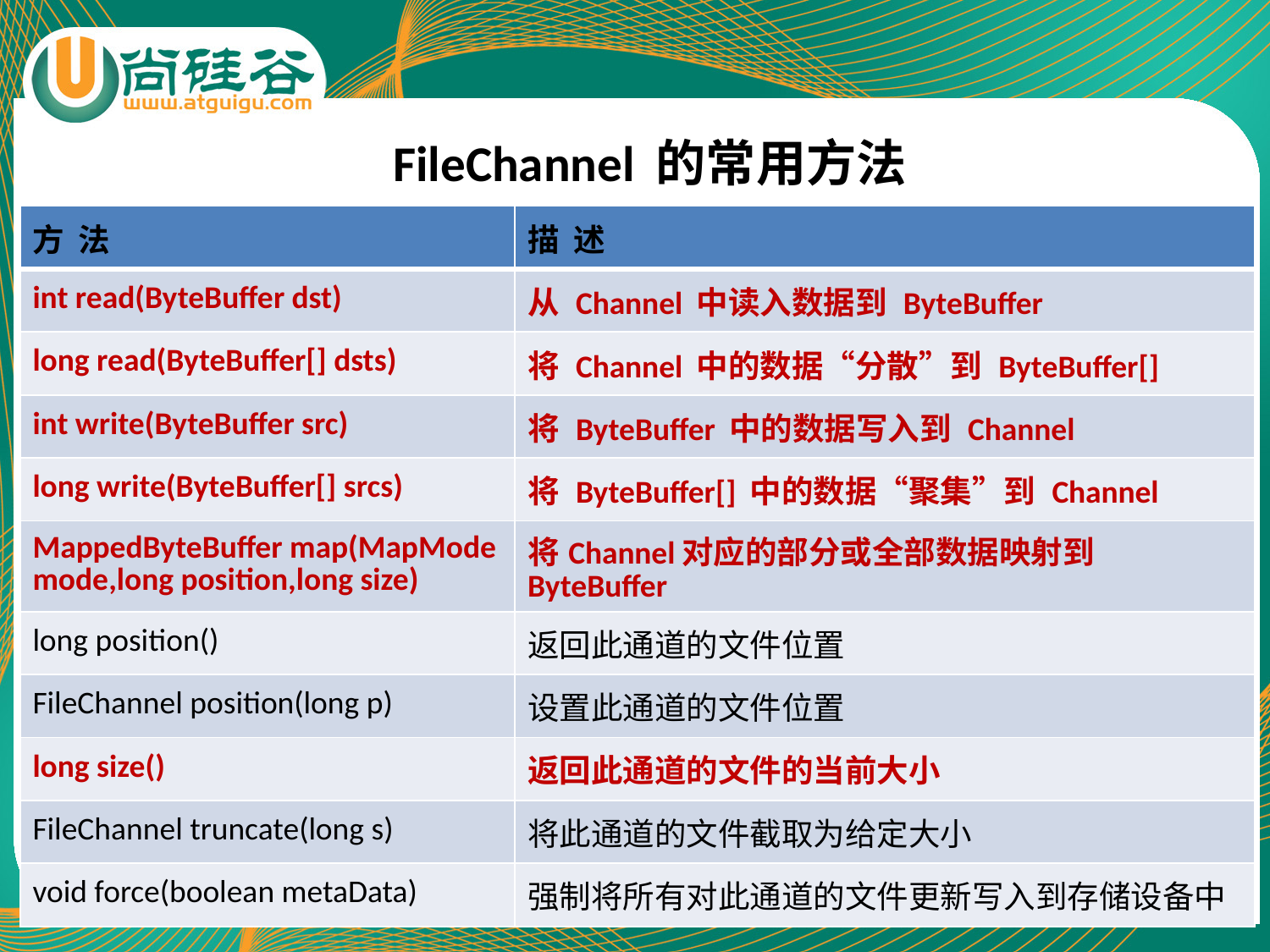

# FileChannel 的常用方法
| 方 法 | 描 述 |
| --- | --- |
| int read(ByteBuffer dst) | 从 Channel 中读入数据到 ByteBuffer |
| long read(ByteBuffer[] dsts) | 将 Channel 中的数据“分散”到 ByteBuffer[] |
| int write(ByteBuffer src) | 将 ByteBuffer 中的数据写入到 Channel |
| long write(ByteBuffer[] srcs) | 将 ByteBuffer[] 中的数据“聚集”到 Channel |
| MappedByteBuffer map(MapMode mode,long position,long size) | 将Channel对应的部分或全部数据映射到ByteBuffer |
| long position() | 返回此通道的文件位置 |
| FileChannel position(long p) | 设置此通道的文件位置 |
| long size() | 返回此通道的文件的当前大小 |
| FileChannel truncate(long s) | 将此通道的文件截取为给定大小 |
| void force(boolean metaData) | 强制将所有对此通道的文件更新写入到存储设备中 |